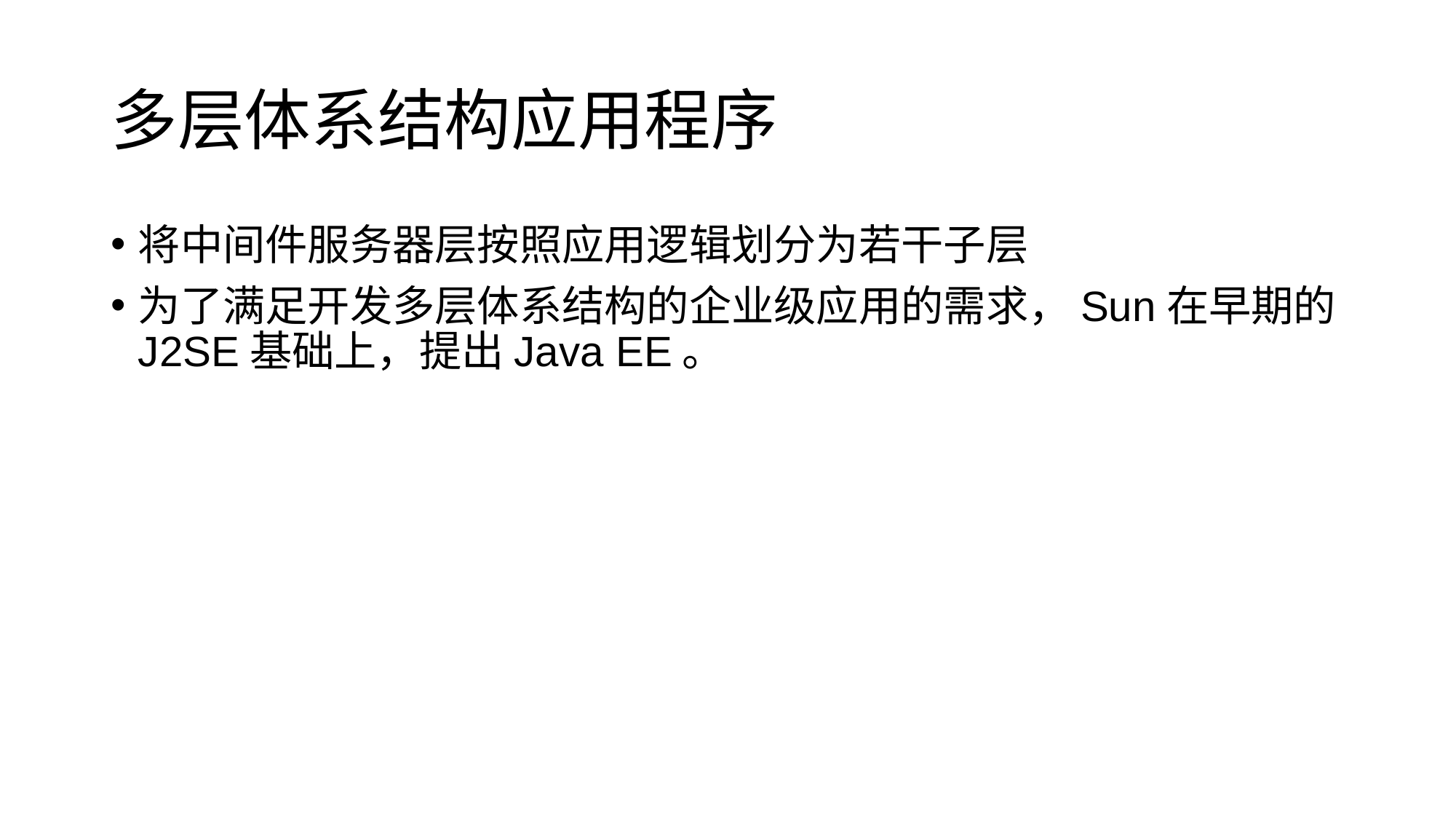

# 多层体系结构应用程序
将中间件服务器层按照应用逻辑划分为若干子层
为了满足开发多层体系结构的企业级应用的需求，Sun在早期的J2SE基础上，提出Java EE。